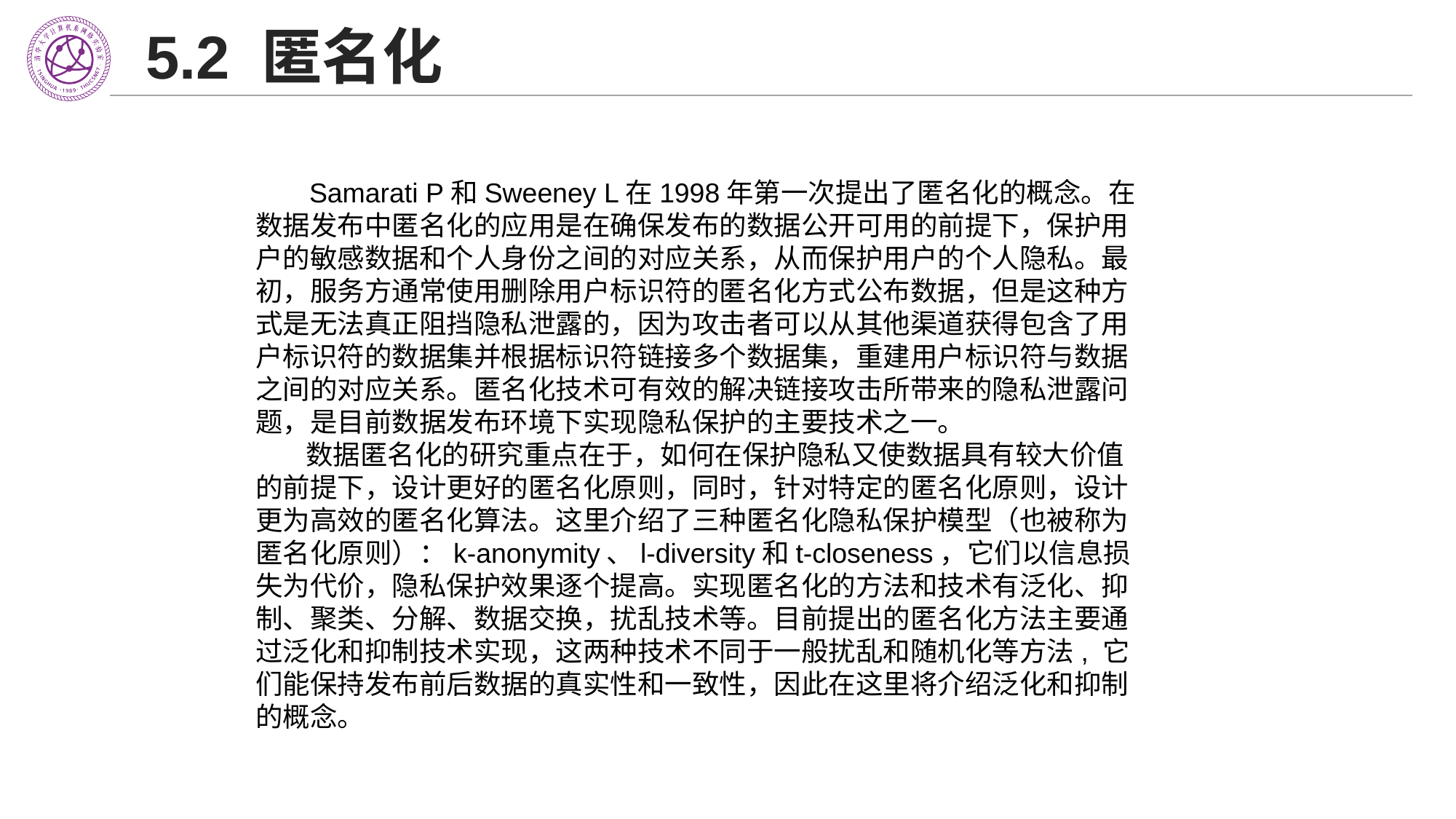

# 5.2 匿名化
       Samarati P和Sweeney L在1998年第一次提出了匿名化的概念。在数据发布中匿名化的应用是在确保发布的数据公开可用的前提下，保护用户的敏感数据和个人身份之间的对应关系，从而保护用户的个人隐私。最初，服务方通常使用删除用户标识符的匿名化方式公布数据，但是这种方式是无法真正阻挡隐私泄露的，因为攻击者可以从其他渠道获得包含了用户标识符的数据集并根据标识符链接多个数据集，重建用户标识符与数据之间的对应关系。匿名化技术可有效的解决链接攻击所带来的隐私泄露问题，是目前数据发布环境下实现隐私保护的主要技术之一。
       数据匿名化的研究重点在于，如何在保护隐私又使数据具有较大价值的前提下，设计更好的匿名化原则，同时，针对特定的匿名化原则，设计更为高效的匿名化算法。这里介绍了三种匿名化隐私保护模型（也被称为匿名化原则）：k-anonymity、l-diversity和t-closeness，它们以信息损失为代价，隐私保护效果逐个提高。实现匿名化的方法和技术有泛化、抑制、聚类、分解、数据交换，扰乱技术等。目前提出的匿名化方法主要通过泛化和抑制技术实现，这两种技术不同于一般扰乱和随机化等方法, 它们能保持发布前后数据的真实性和一致性，因此在这里将介绍泛化和抑制的概念。